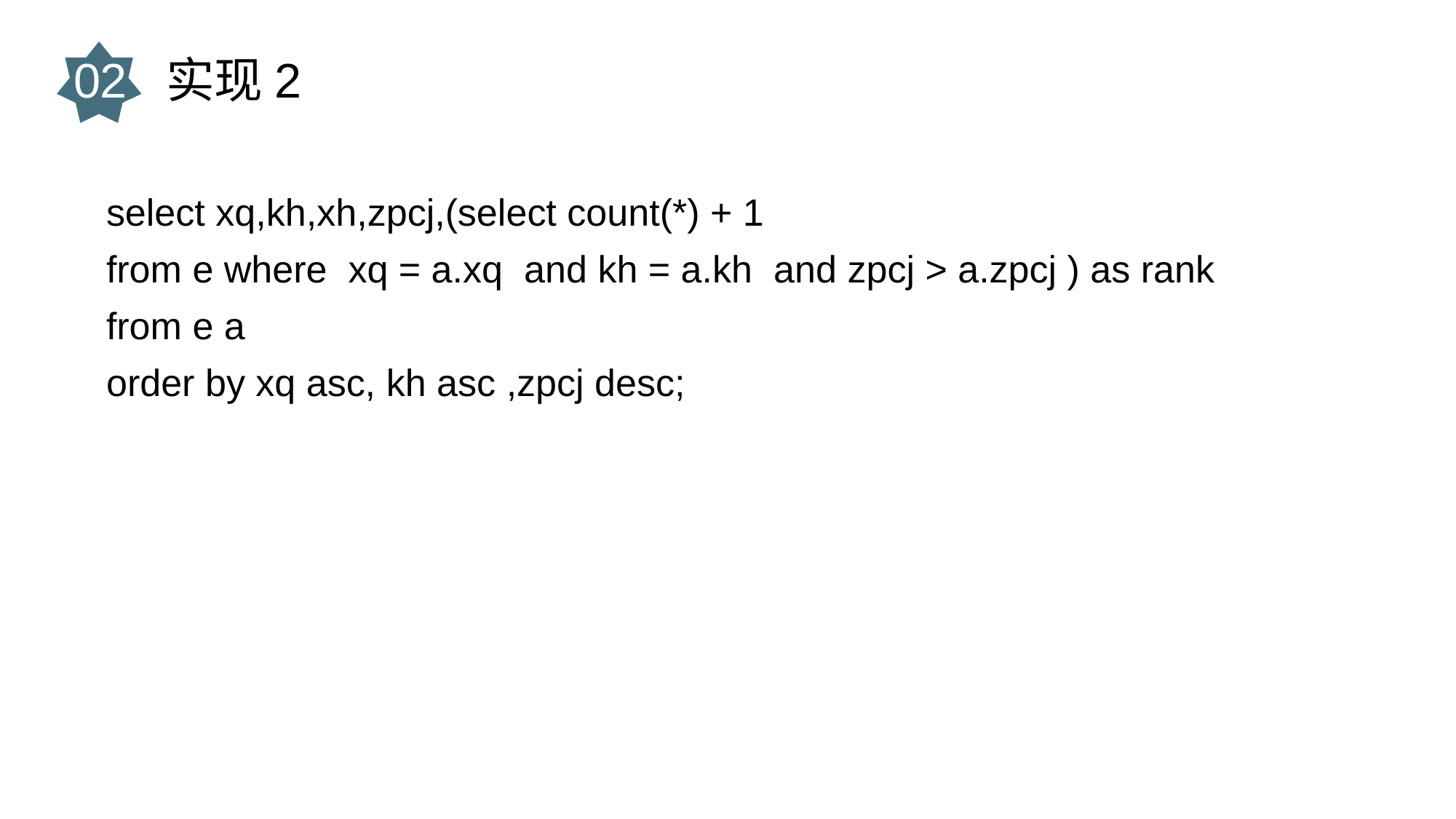

02  实现2
select xq,kh,xh,zpcj,(select count(*) + 1
from e where  xq = a.xq  and kh = a.kh  and zpcj > a.zpcj ) as rank
from e a
order by xq asc, kh asc ,zpcj desc;